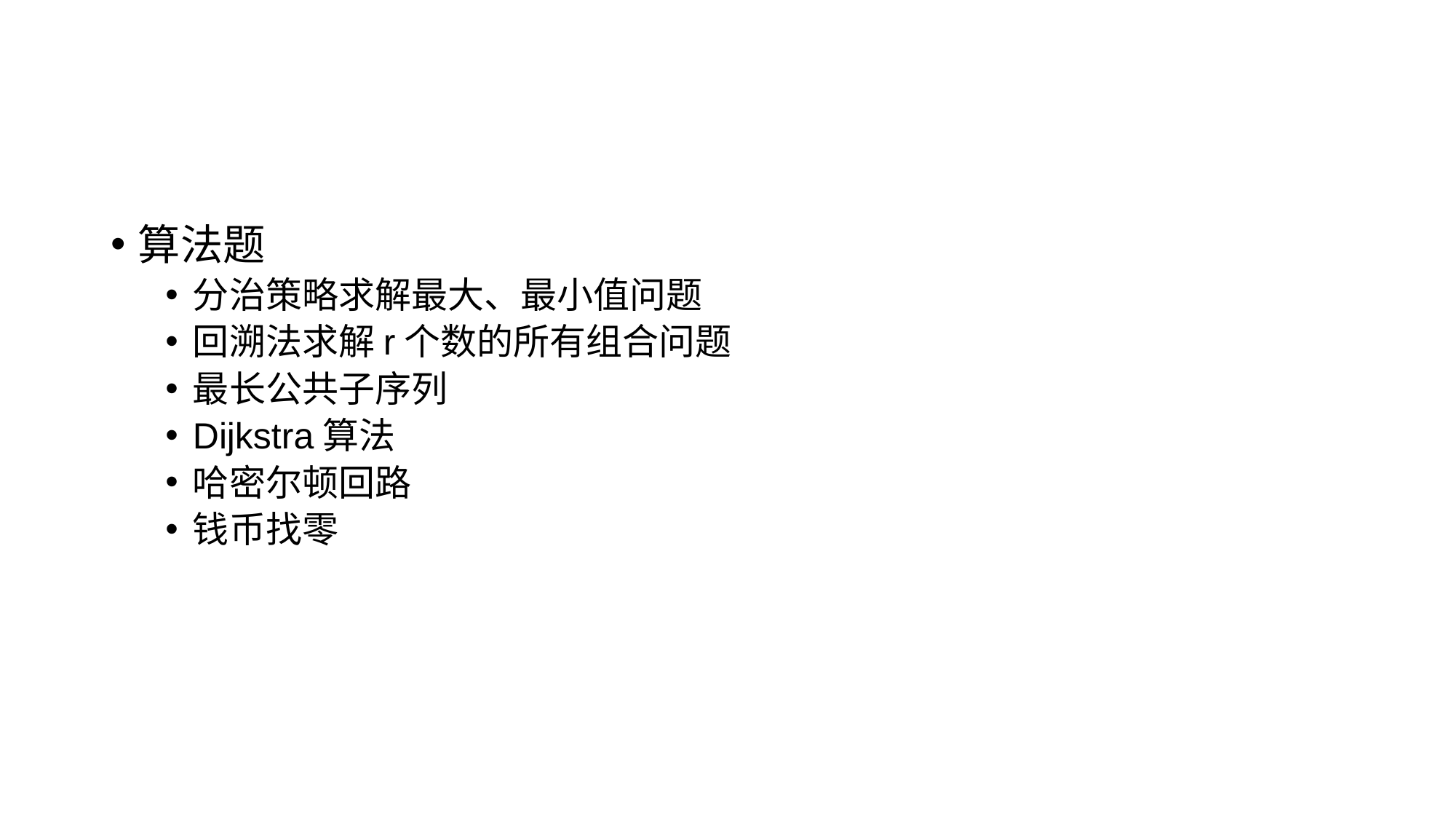

#
算法题
分治策略求解最大、最小值问题
回溯法求解r个数的所有组合问题
最长公共子序列
Dijkstra算法
哈密尔顿回路
钱币找零